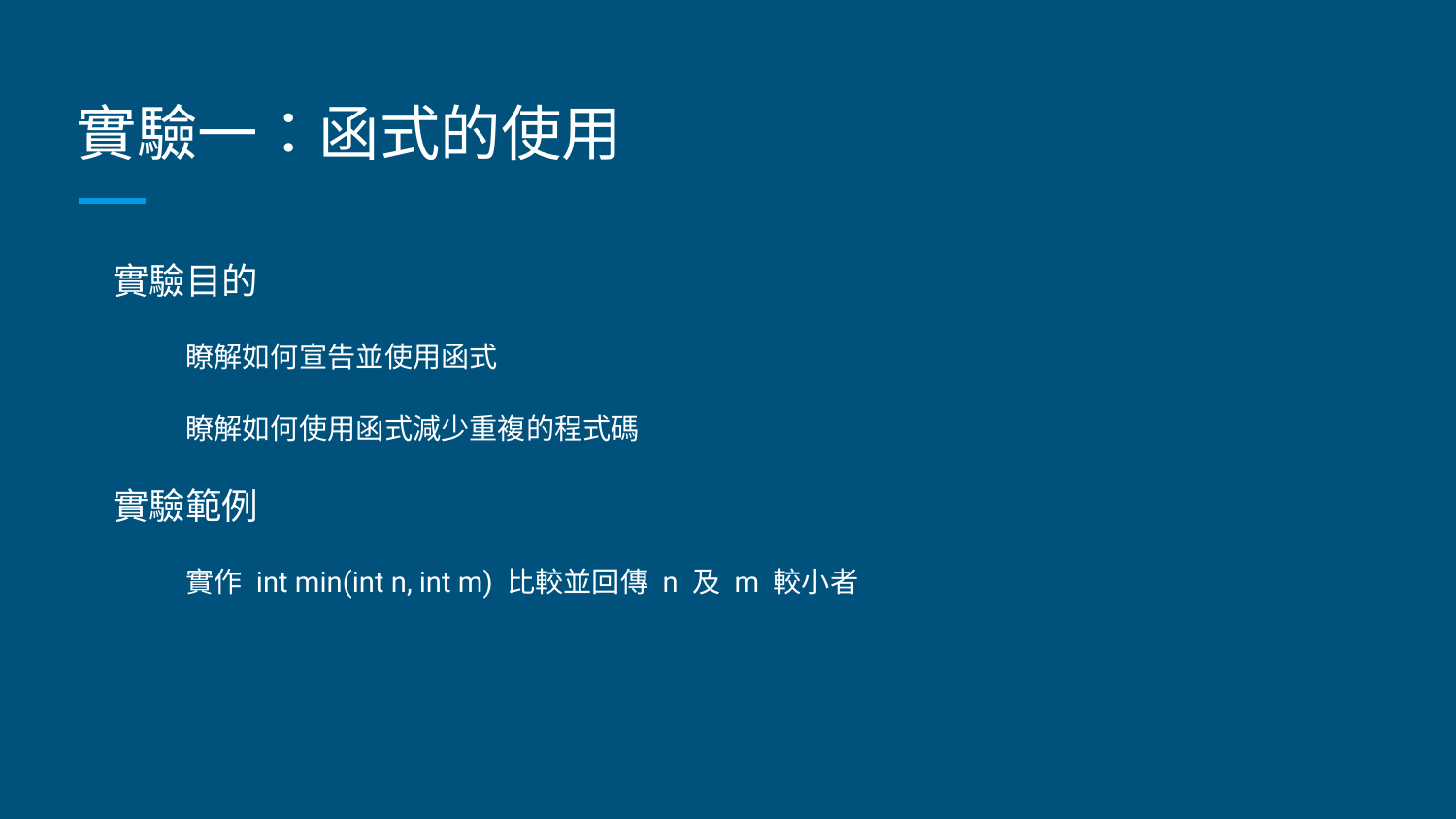

# 實驗一：函式的使用
實驗目的
瞭解如何宣告並使用函式
瞭解如何使用函式減少重複的程式碼
實驗範例
實作 int min(int n, int m) 比較並回傳 n 及 m 較小者